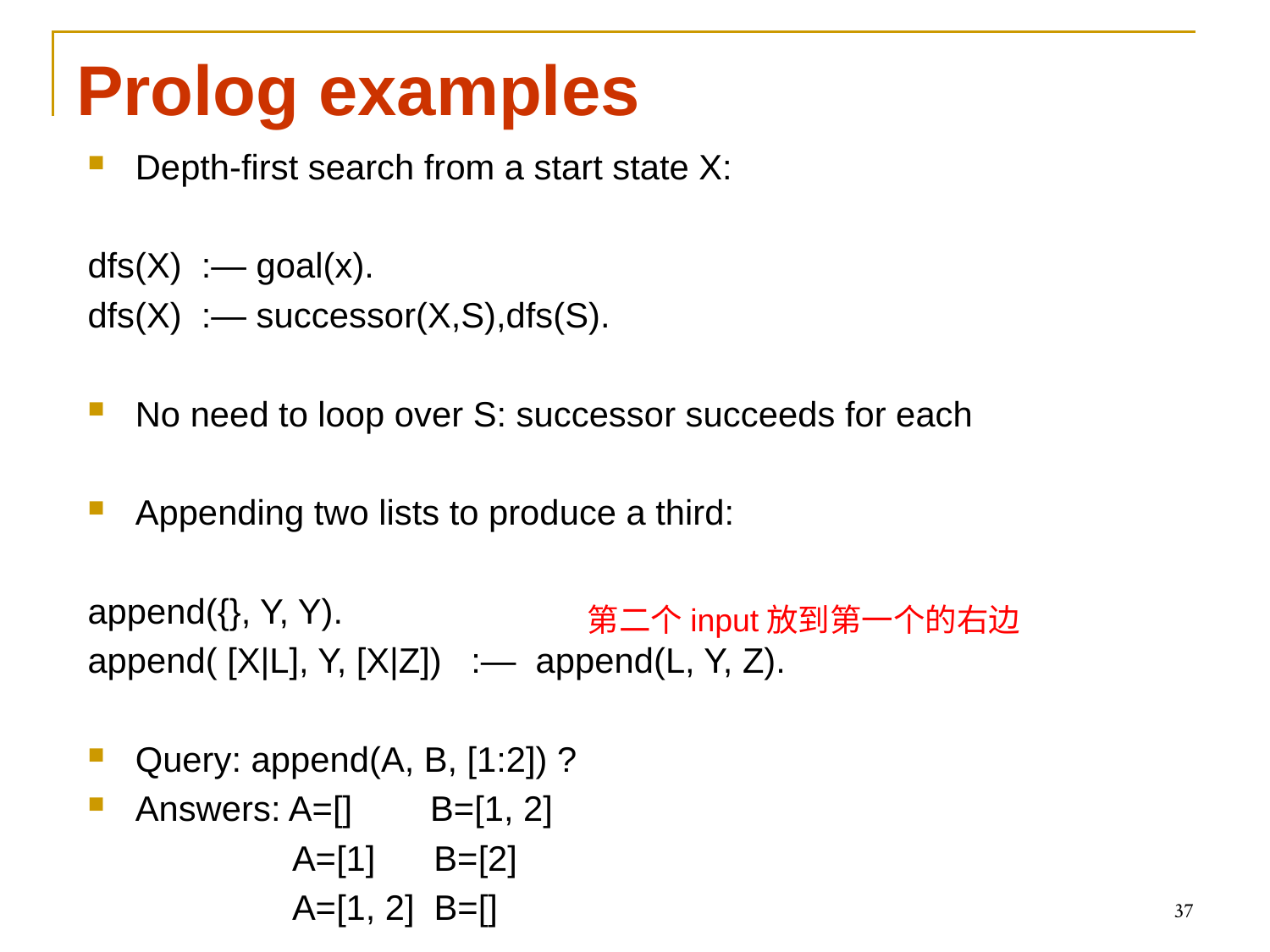

# Prolog examples
Depth-first search from a start state X:

dfs(X)  :— goal(x).
dfs(X)  :— successor(X,S),dfs(S).

No need to loop over S: successor succeeds for each

Appending two lists to produce a third:

append({}, Y, Y).
append( [X|L], Y, [X|Z])   :—  append(L, Y, Z).

Query: append(A, B, [1:2]) ?
Answers: A=[]        B=[1, 2]
                     A=[1]      B=[2]
                     A=[1, 2]  B=[]

第二个input放到第一个的右边
37